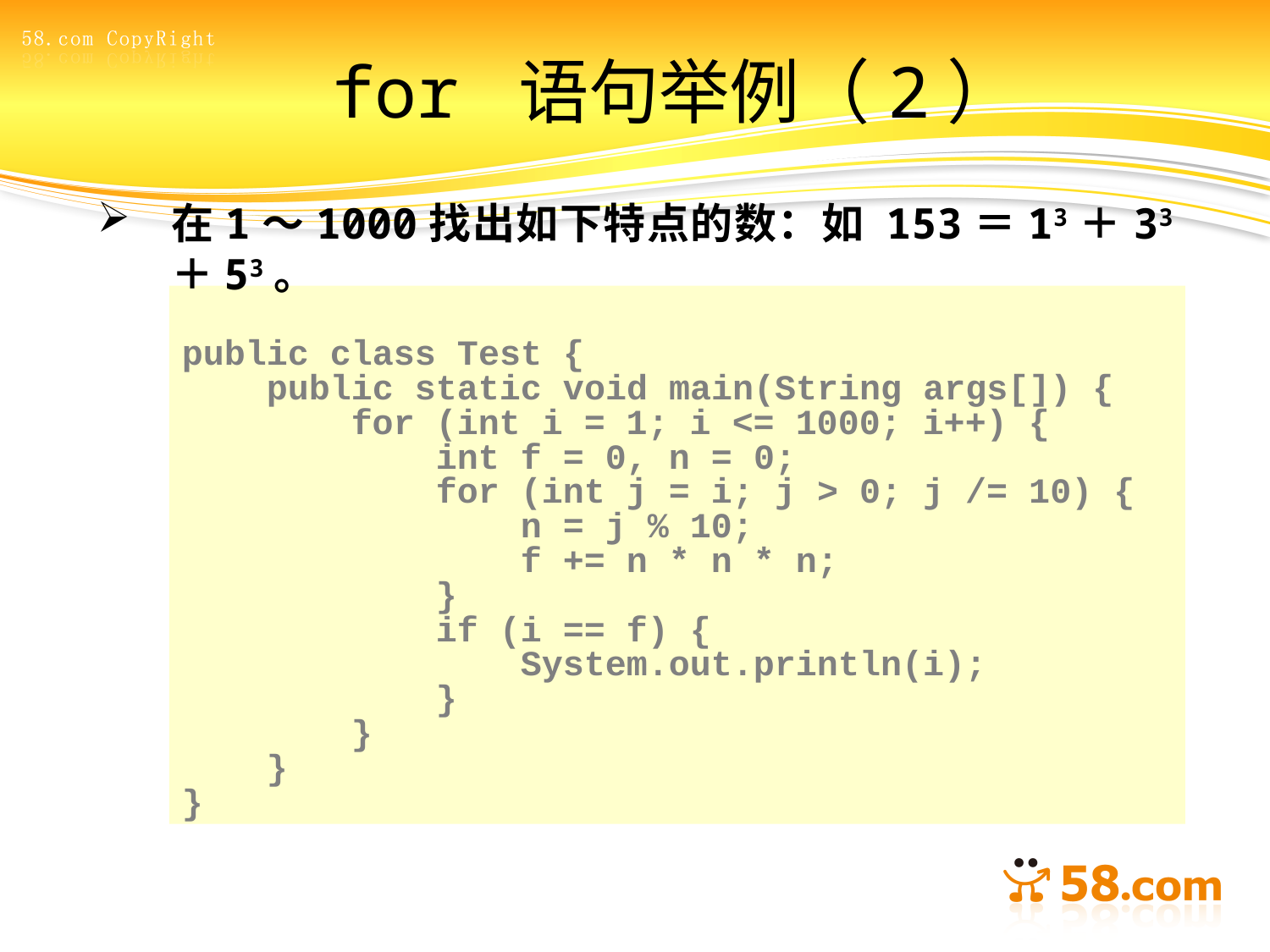

# for 语句举例（2）
在1～1000找出如下特点的数：如 153＝13＋33＋53。

public class Test {
    public static void main(String args[]) {
        for (int i = 1; i <= 1000; i++) {
            int f = 0, n = 0;
            for (int j = i; j > 0; j /= 10) {
                n = j % 10;
                f += n * n * n;
            }
            if (i == f) {
                System.out.println(i);
            }
        }
    }
}